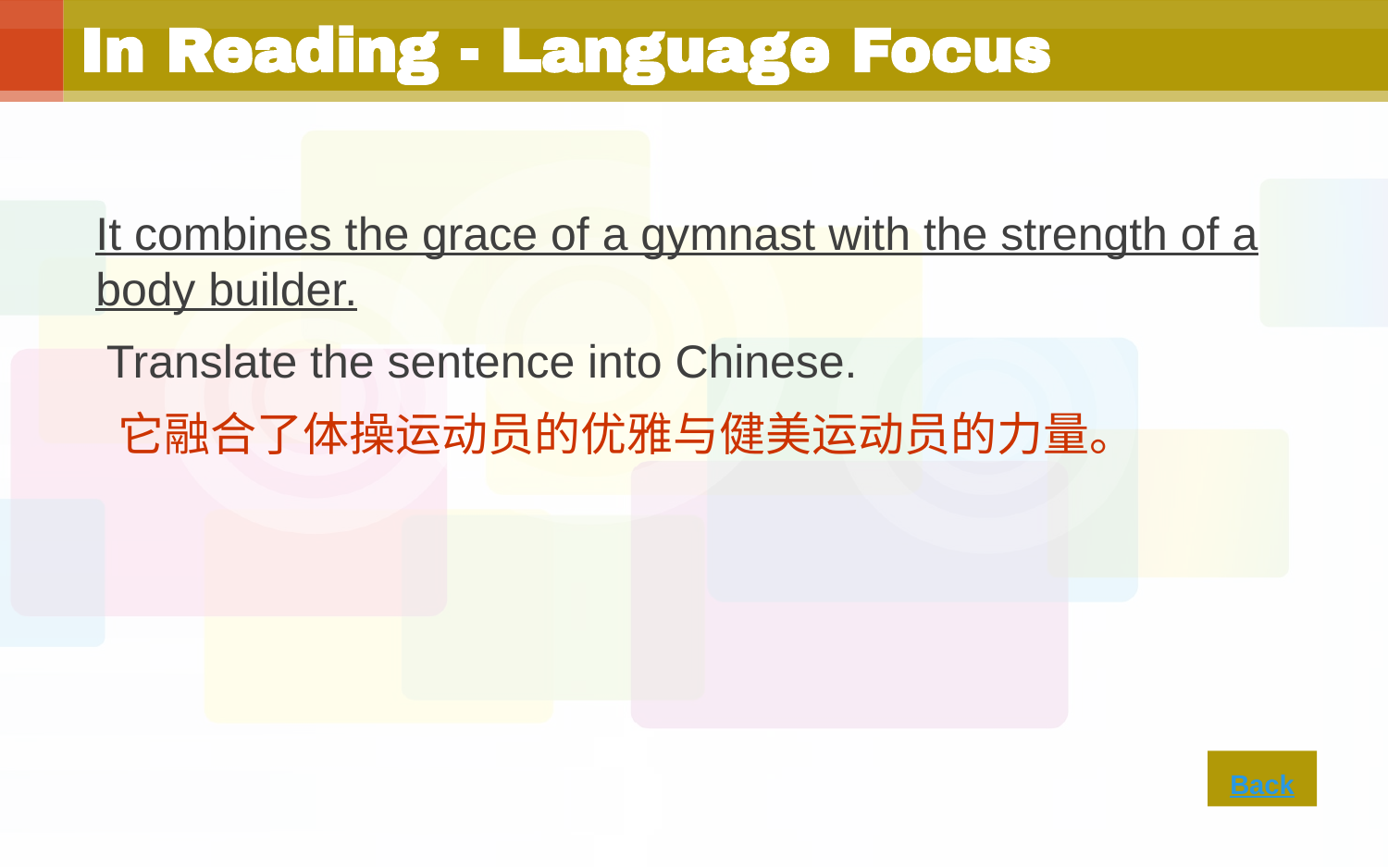

In Reading - Language Focus
It combines the grace of a gymnast with the strength of a body builder.
Translate the sentence into Chinese.
它融合了体操运动员的优雅与健美运动员的力量。
Back